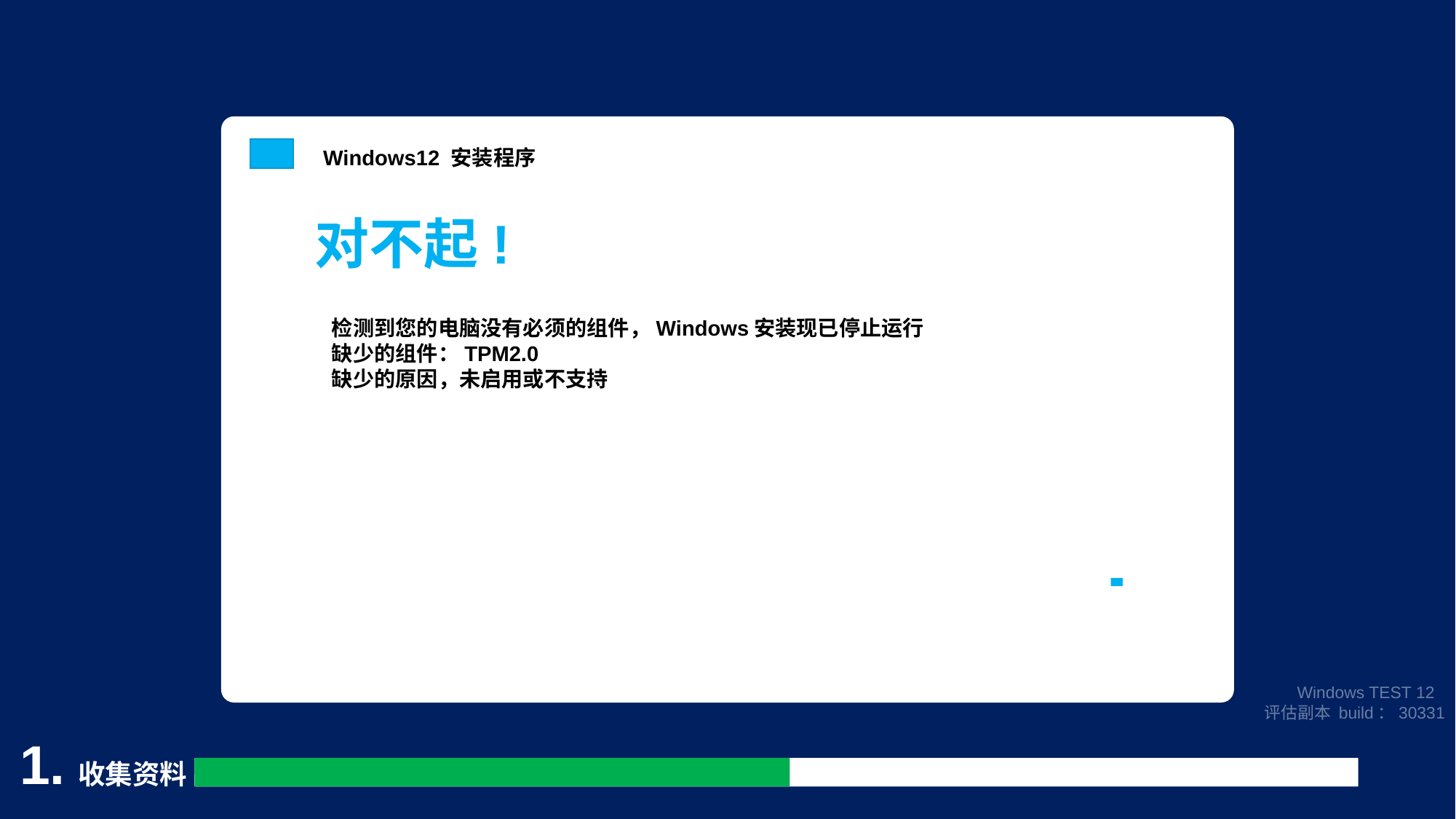

Windows12 安装程序
对不起!
检测到您的电脑没有必须的组件，Windows安装现已停止运行
缺少的组件：TPM2.0
缺少的原因，未启用或不支持
..................................................
       Windows TEST 12
评估副本 build：30331
1.收集资料